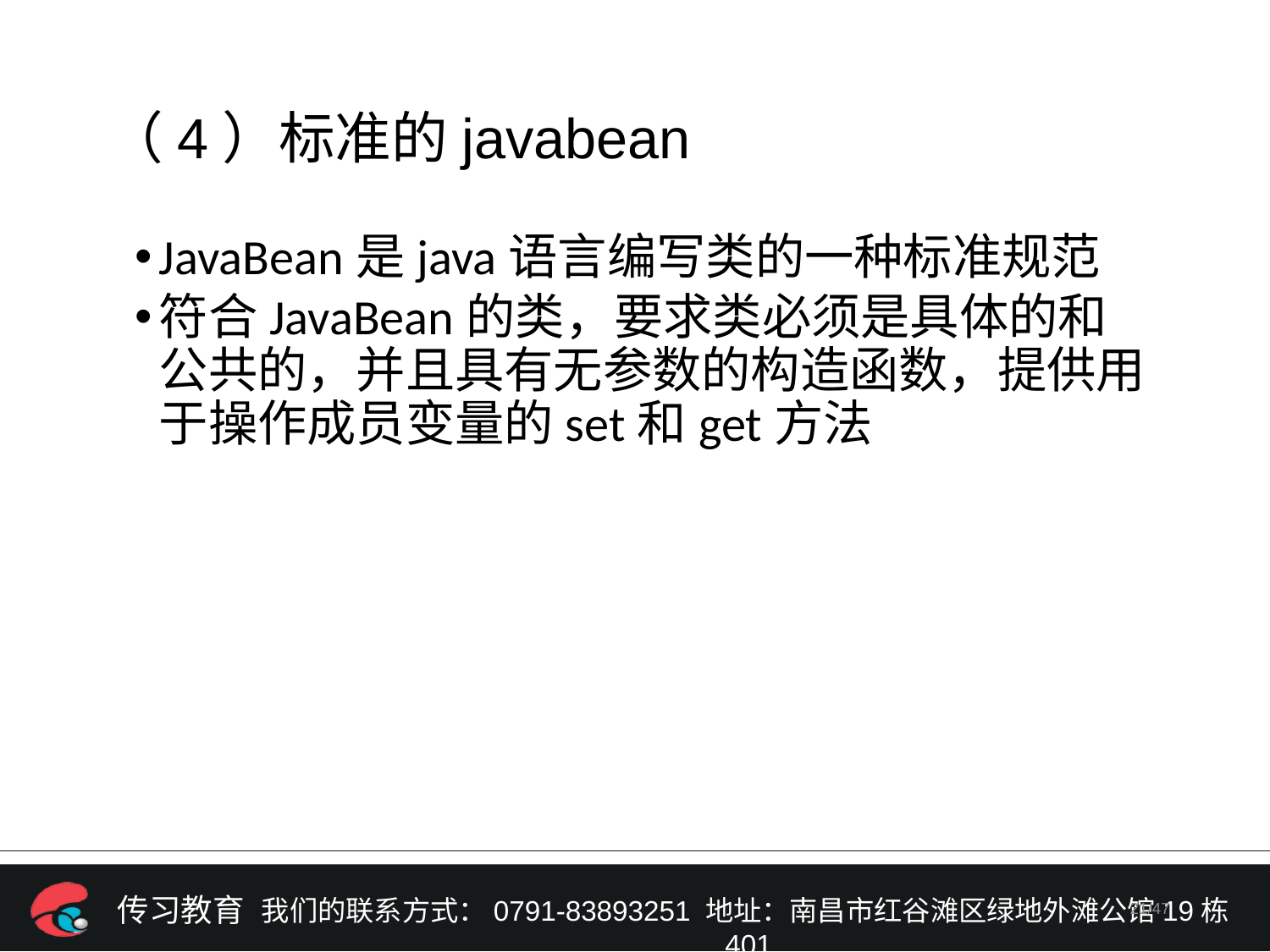

（4）标准的javabean
JavaBean是java语言编写类的一种标准规范
符合JavaBean的类，要求类必须是具体的和公共的，并且具有无参数的构造函数，提供用于操作成员变量的set和get方法
21/47